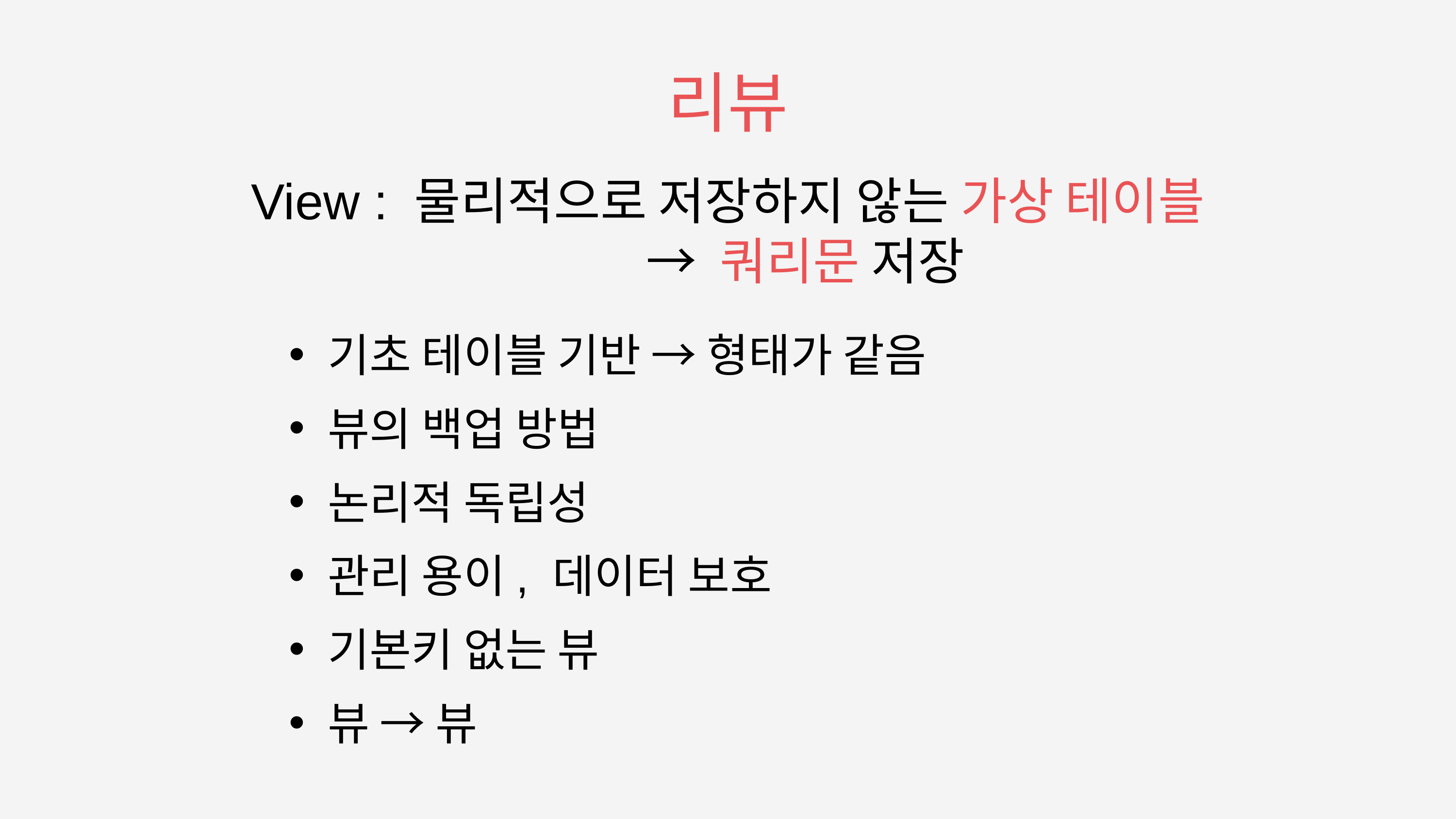

리뷰
View : 물리적으로 저장하지 않는 가상 테이블
→ 쿼리문 저장
기초 테이블 기반 → 형태가 같음
뷰의 백업 방법
논리적 독립성
관리 용이, 데이터 보호
기본키 없는 뷰
뷰 → 뷰